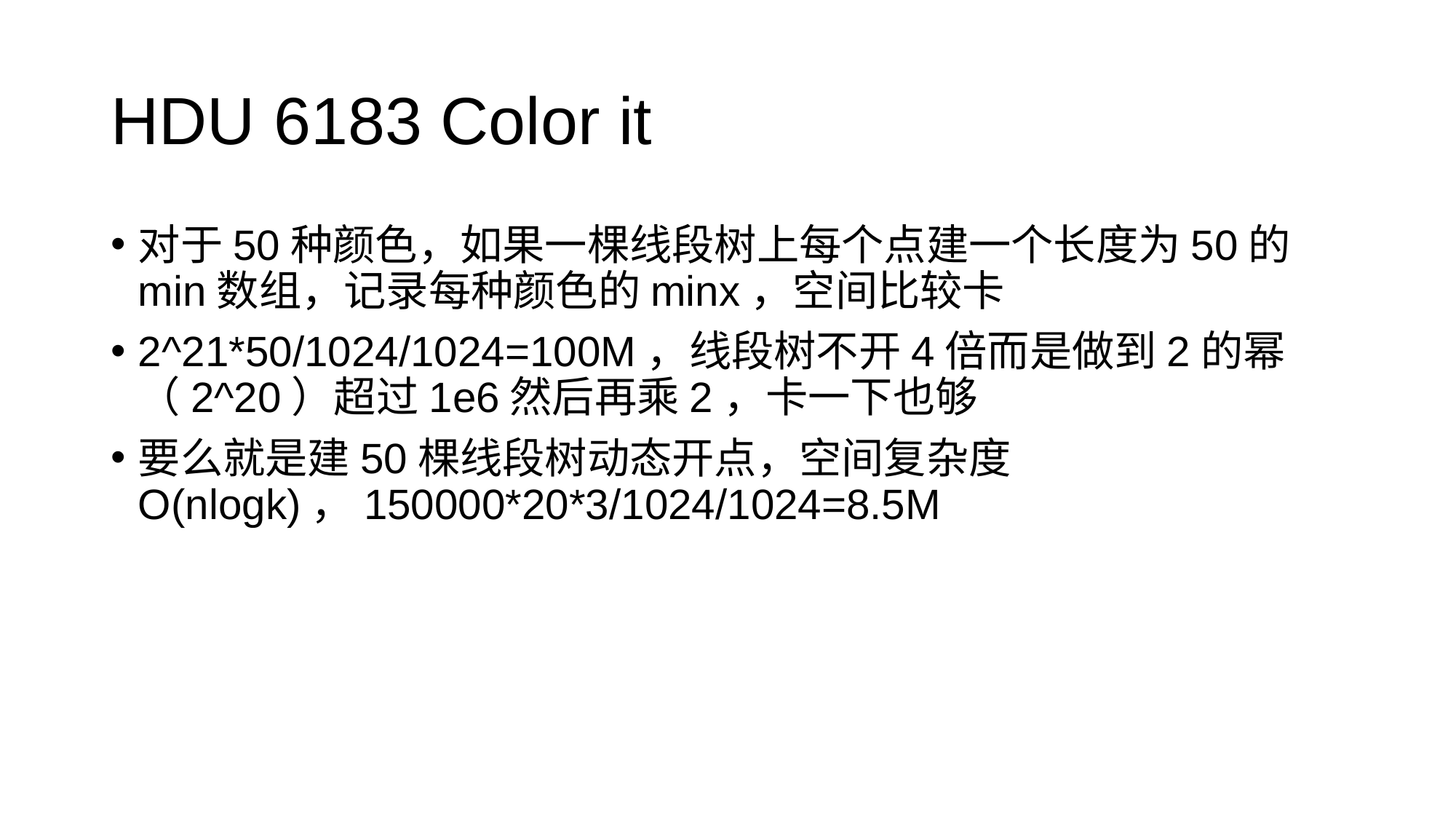

# HDU 6183 Color it
对于50种颜色，如果一棵线段树上每个点建一个长度为50的min数组，记录每种颜色的minx，空间比较卡
2^21*50/1024/1024=100M，线段树不开4倍而是做到2的幂（2^20）超过1e6然后再乘2，卡一下也够
要么就是建50棵线段树动态开点，空间复杂度O(nlogk)，150000*20*3/1024/1024=8.5M